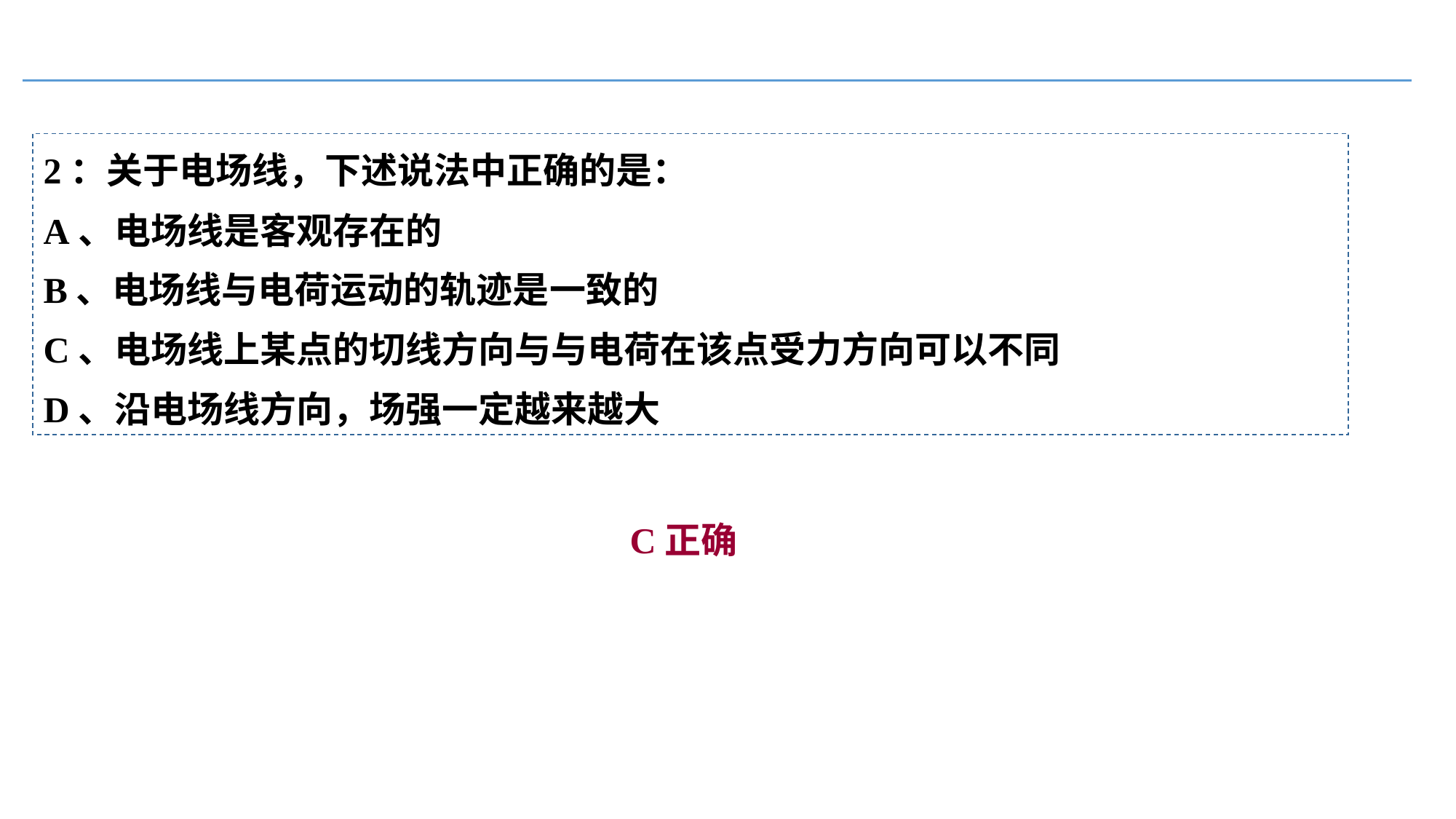

2：关于电场线，下述说法中正确的是：
A、电场线是客观存在的
B、电场线与电荷运动的轨迹是一致的
C、电场线上某点的切线方向与与电荷在该点受力方向可以不同
D、沿电场线方向，场强一定越来越大
C正确